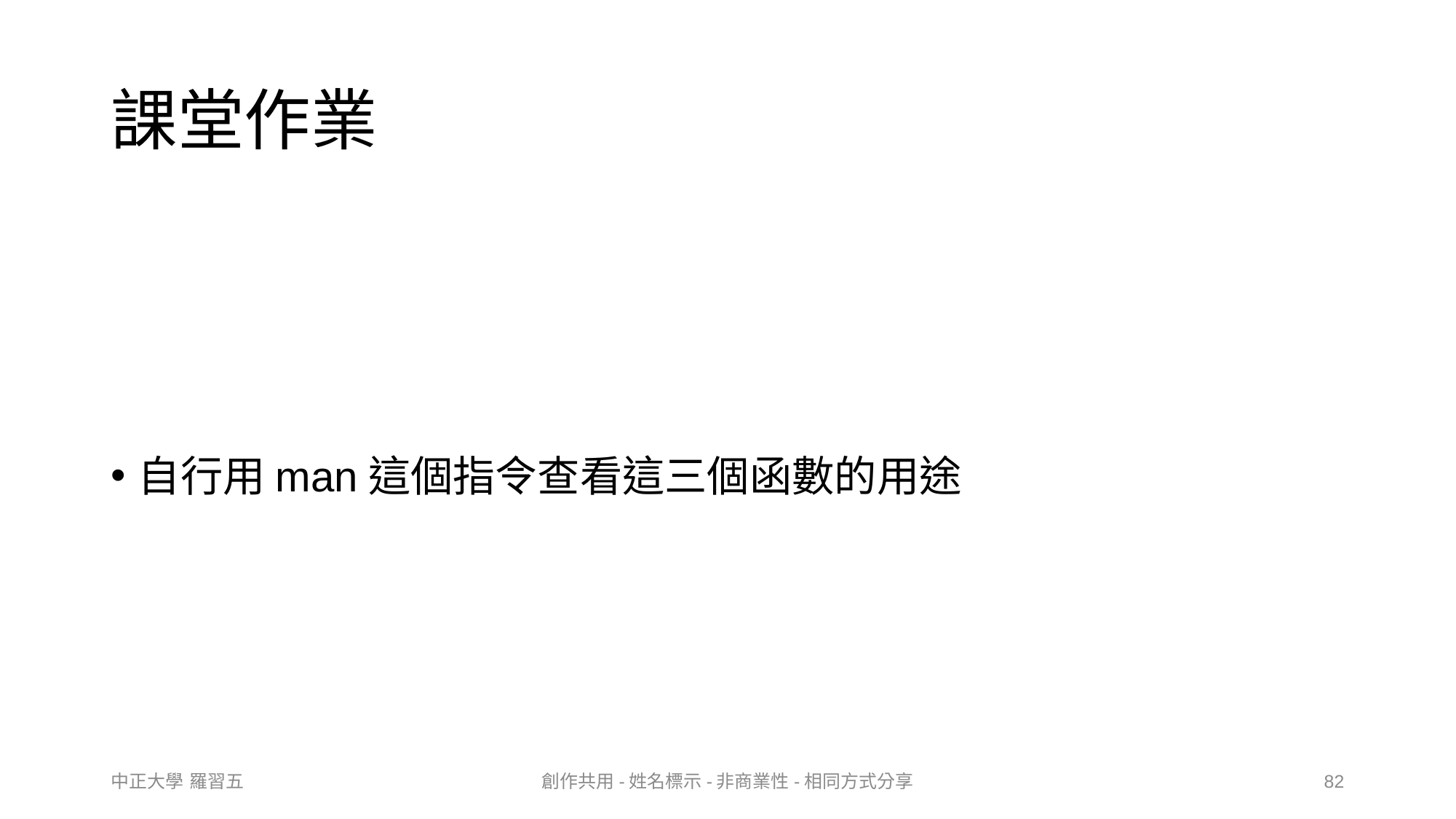

課堂作業
自行用man這個指令查看這三個函數的用途
中正大學 羅習五
創作共用-姓名標示-非商業性-相同方式分享
82